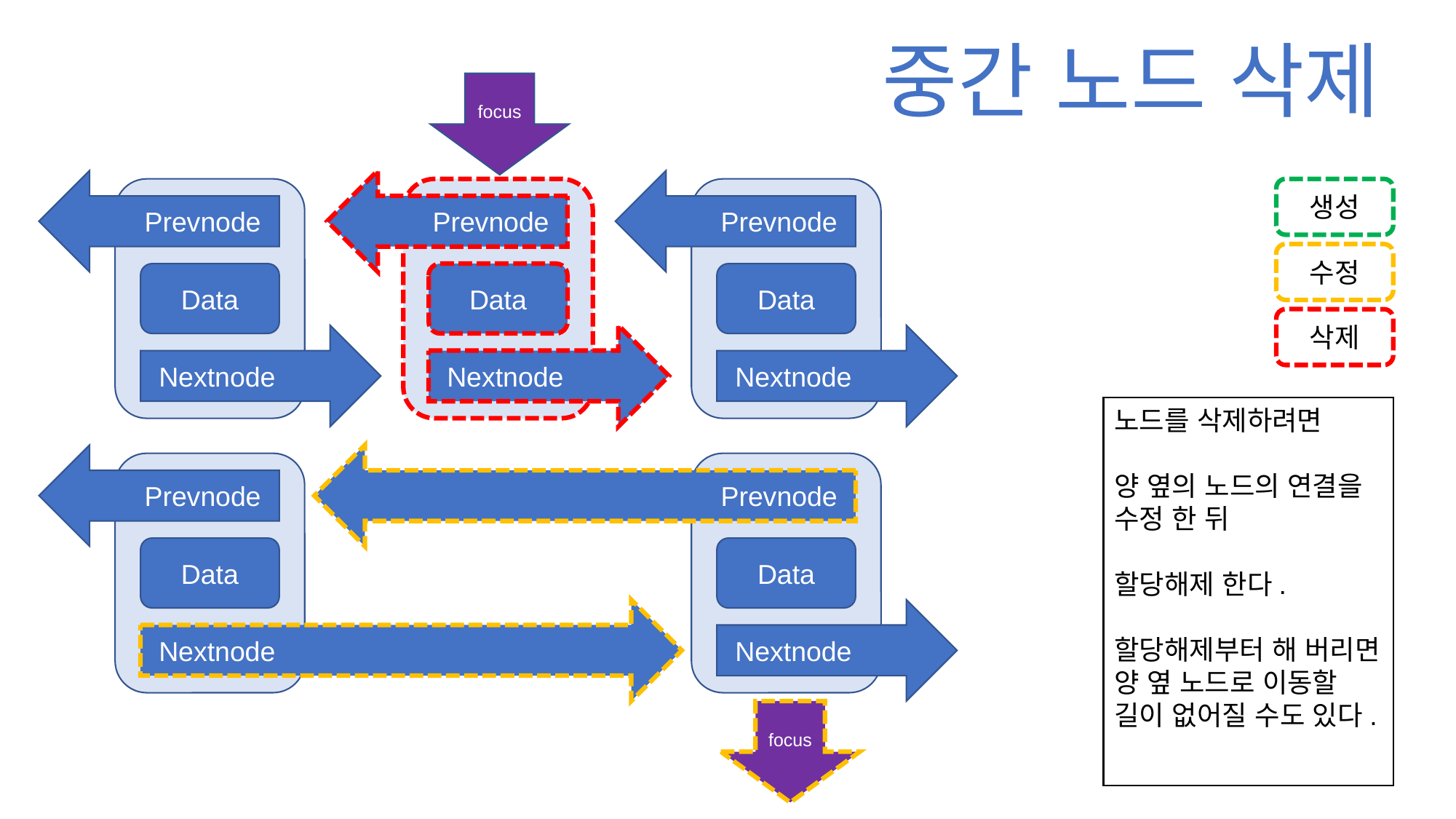

중간 노드 삭제
focus
Prevnode
Prevnode
Prevnode

생성
수정
Data
Data
Data
삭제
 Nextnode
 Nextnode
 Nextnode
노드를 삭제하려면

양 옆의 노드의 연결을 수정 한 뒤

할당해제 한다.

할당해제부터 해 버리면 양 옆 노드로 이동할 길이 없어질 수도 있다.
Prevnode
Prevnode

Data
Data
 Nextnode
 Nextnode
focus